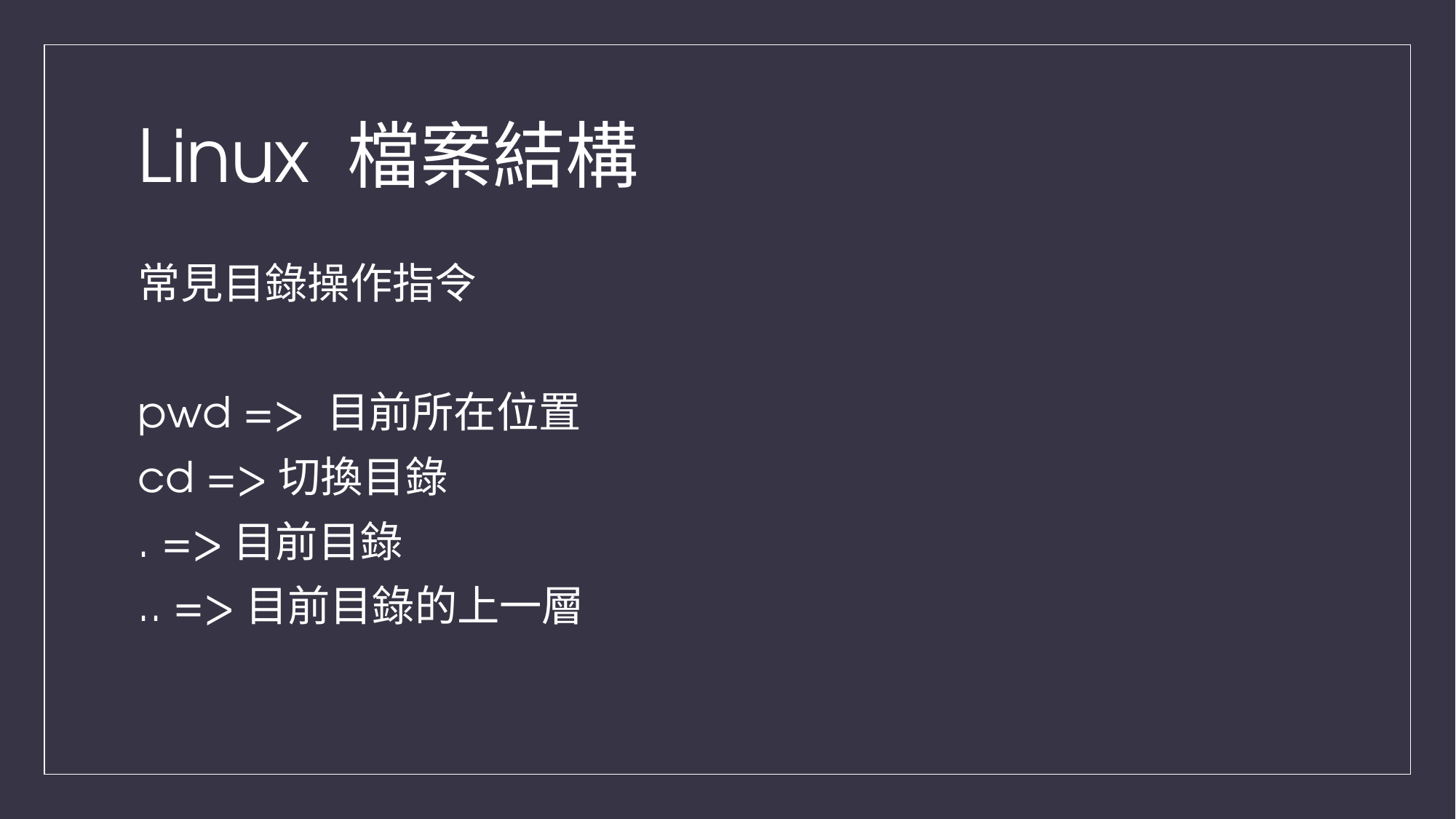

# Linux 檔案結構
常見目錄操作指令

pwd => 目前所在位置
cd =>切換目錄
. =>目前目錄
.. =>目前目錄的上一層